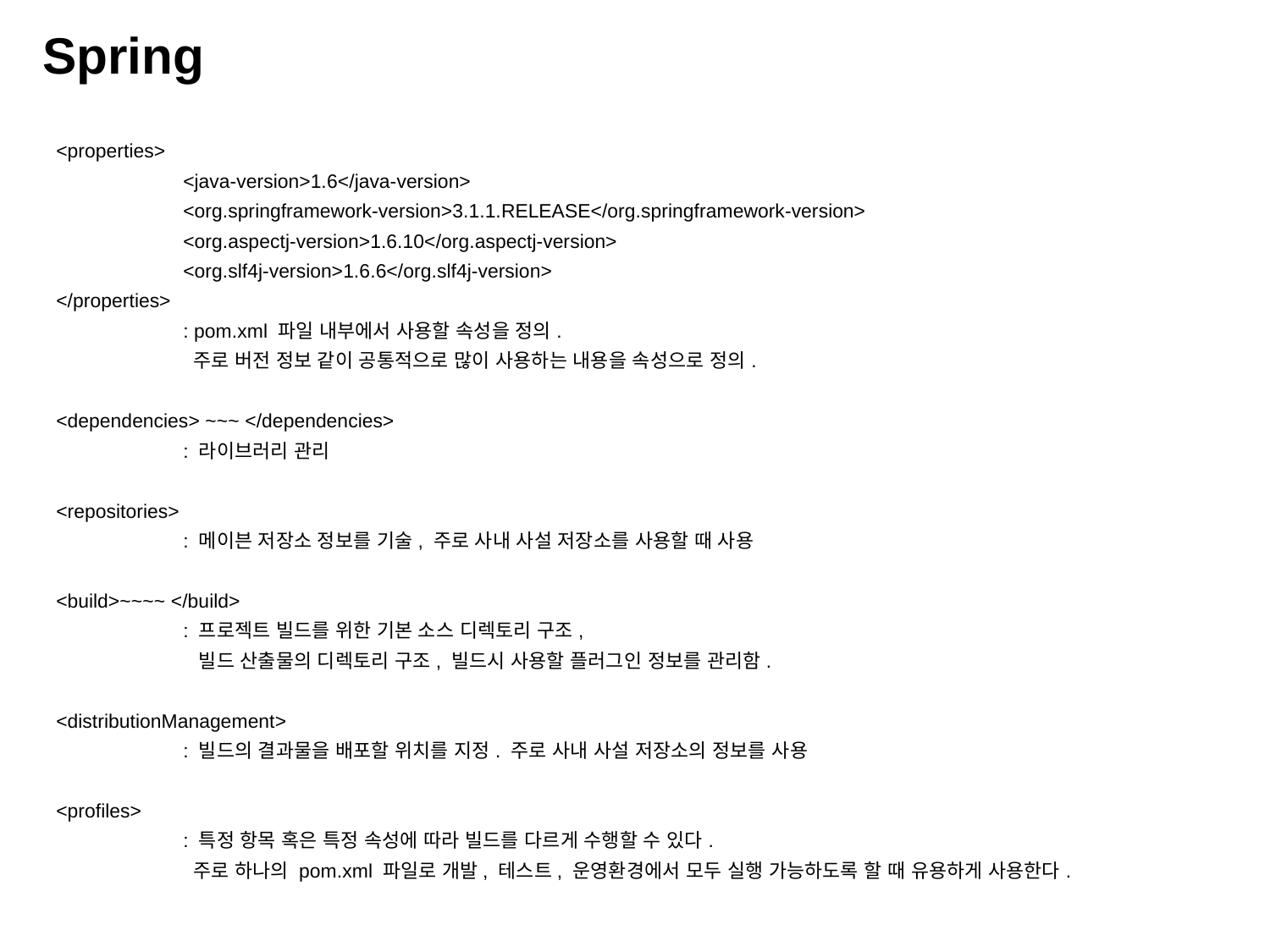

# Spring
	<properties>
		<java-version>1.6</java-version>
		<org.springframework-version>3.1.1.RELEASE</org.springframework-version>
		<org.aspectj-version>1.6.10</org.aspectj-version>
		<org.slf4j-version>1.6.6</org.slf4j-version>
	</properties>
		: pom.xml 파일 내부에서 사용할 속성을 정의.
		 주로 버전 정보 같이 공통적으로 많이 사용하는 내용을 속성으로 정의.

	<dependencies> ~~~ </dependencies>
	 	: 라이브러리 관리

	<repositories>
		: 메이븐 저장소 정보를 기술, 주로 사내 사설 저장소를 사용할 때 사용

	<build>~~~~ </build>
		: 프로젝트 빌드를 위한 기본 소스 디렉토리 구조,
		  빌드 산출물의 디렉토리 구조, 빌드시 사용할 플러그인 정보를 관리함.

	<distributionManagement>
		: 빌드의 결과물을 배포할 위치를 지정. 주로 사내 사설 저장소의 정보를 사용

	<profiles>
		: 특정 항목 혹은 특정 속성에 따라 빌드를 다르게 수행할 수 있다.
		 주로 하나의 pom.xml 파일로 개발, 테스트, 운영환경에서 모두 실행 가능하도록 할 때 유용하게 사용한다.